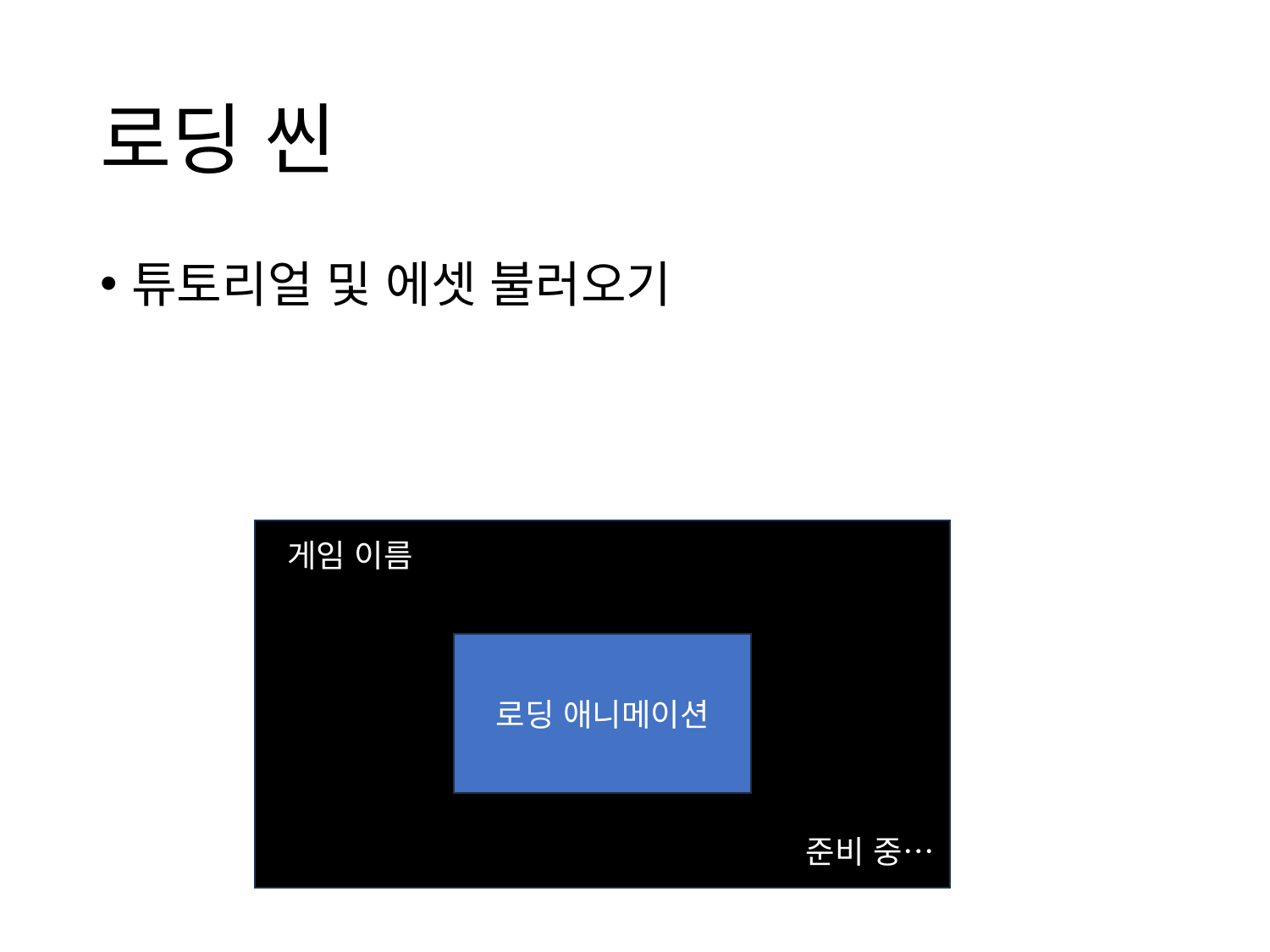

# 로딩 씬
튜토리얼 및 에셋 불러오기

게임 이름
로딩 애니메이션
준비 중…